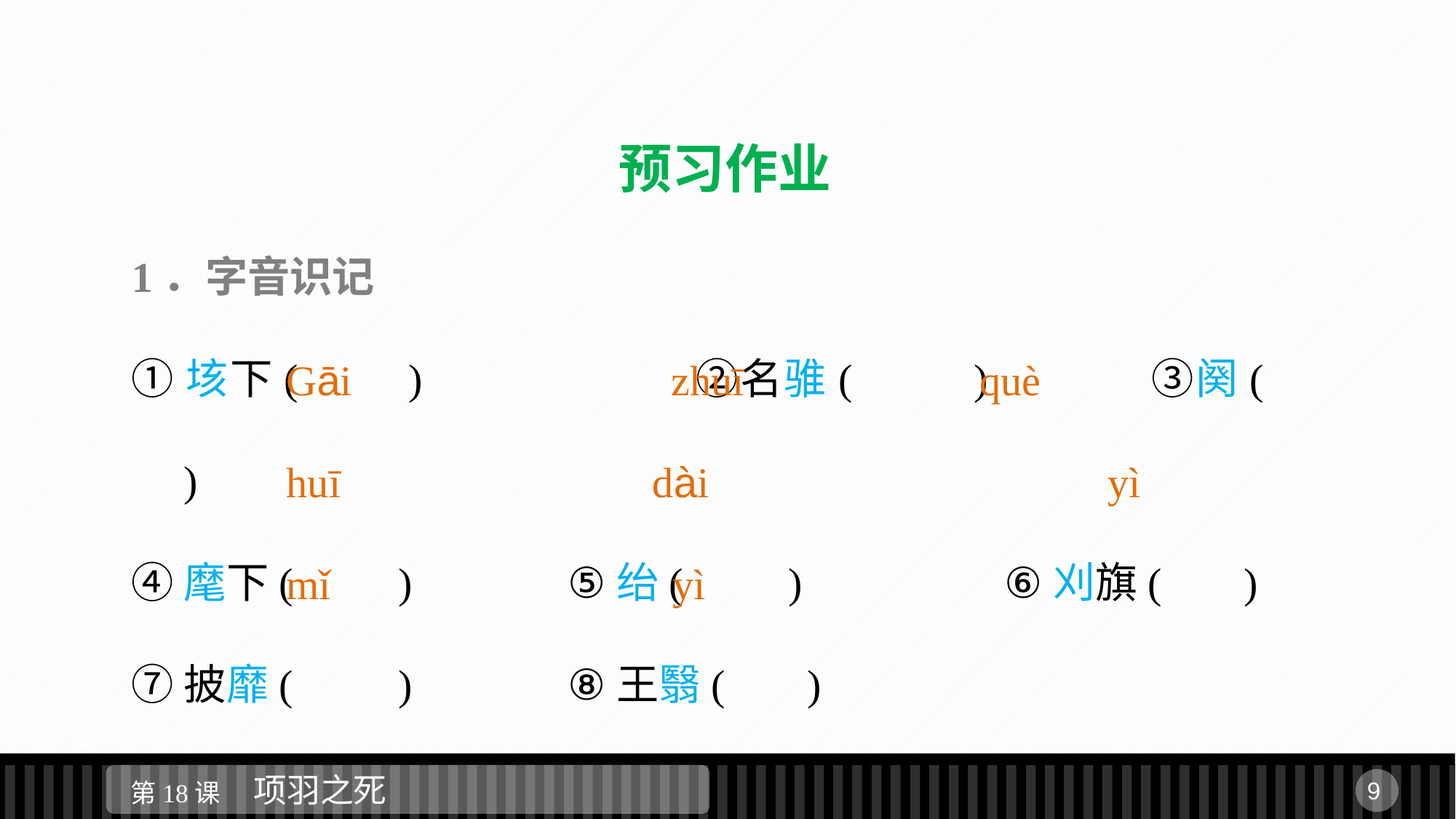

预习作业
1．字音识记
①垓下(　　)　　		②名骓(　 　)　　	③阕(　　)
④麾下(　　)    		⑤绐(　　)      		⑥刈旗(　  )
⑦披靡(　　)    		⑧王翳(　  )
Gāi　		     zhuī　		   què
huī　		   dài　			     yì
mǐ		     yì